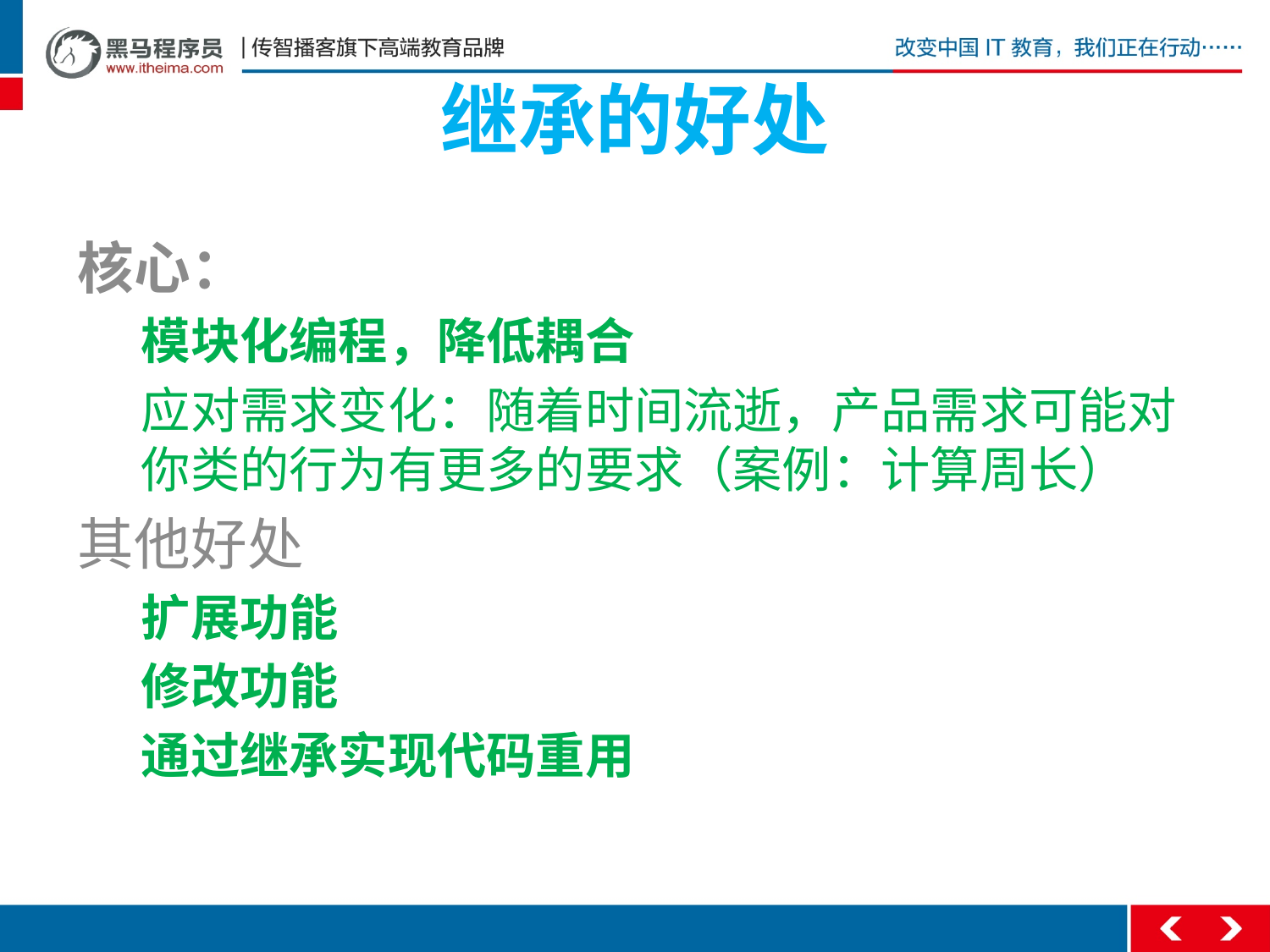

# 继承的好处
核心：
模块化编程，降低耦合
应对需求变化：随着时间流逝，产品需求可能对你类的行为有更多的要求（案例：计算周长）
其他好处
扩展功能
修改功能
通过继承实现代码重用